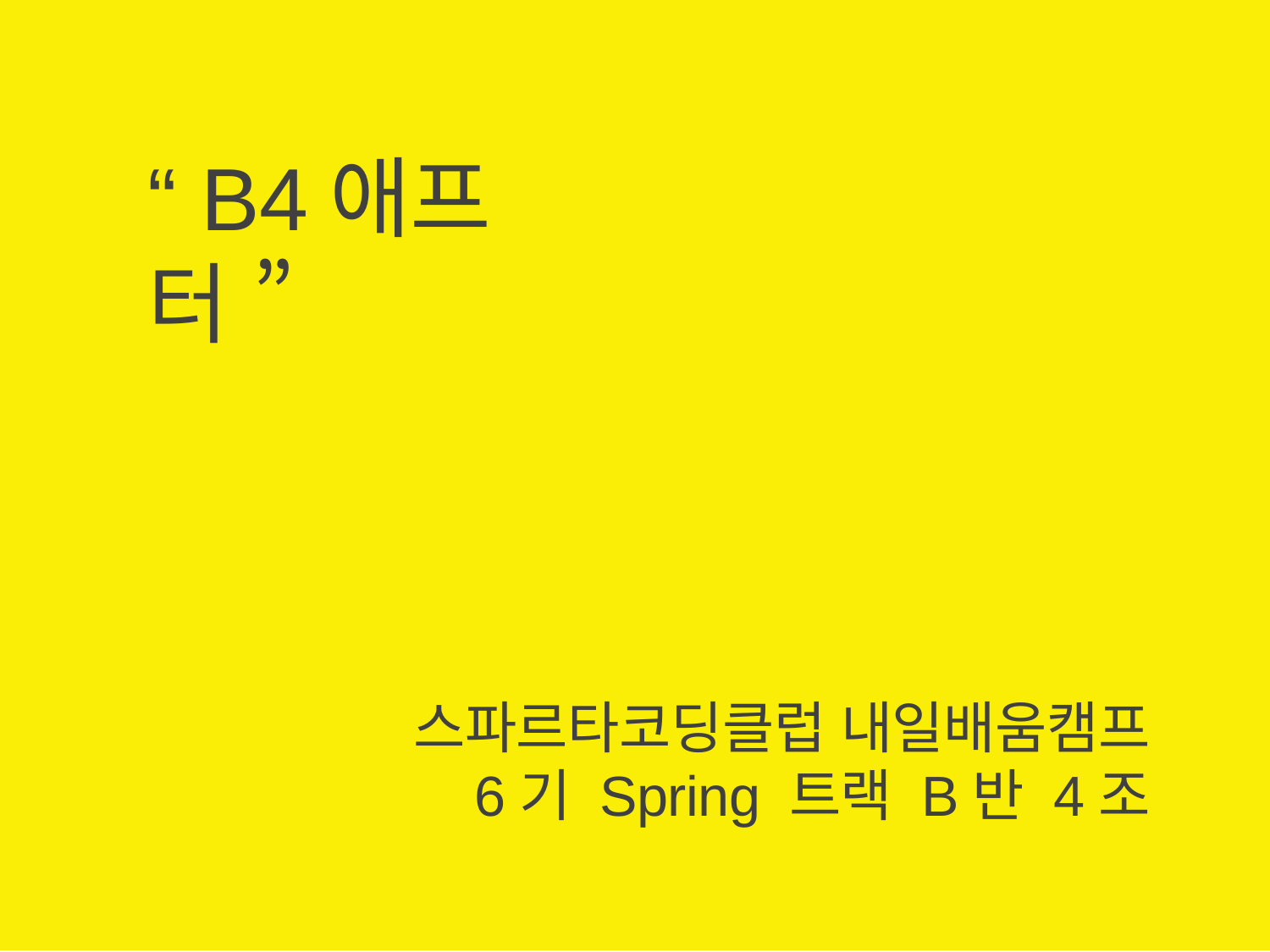

“ B4애프터 ”
스파르타코딩클럽 내일배움캠프
6기 Spring 트랙 B반 4조